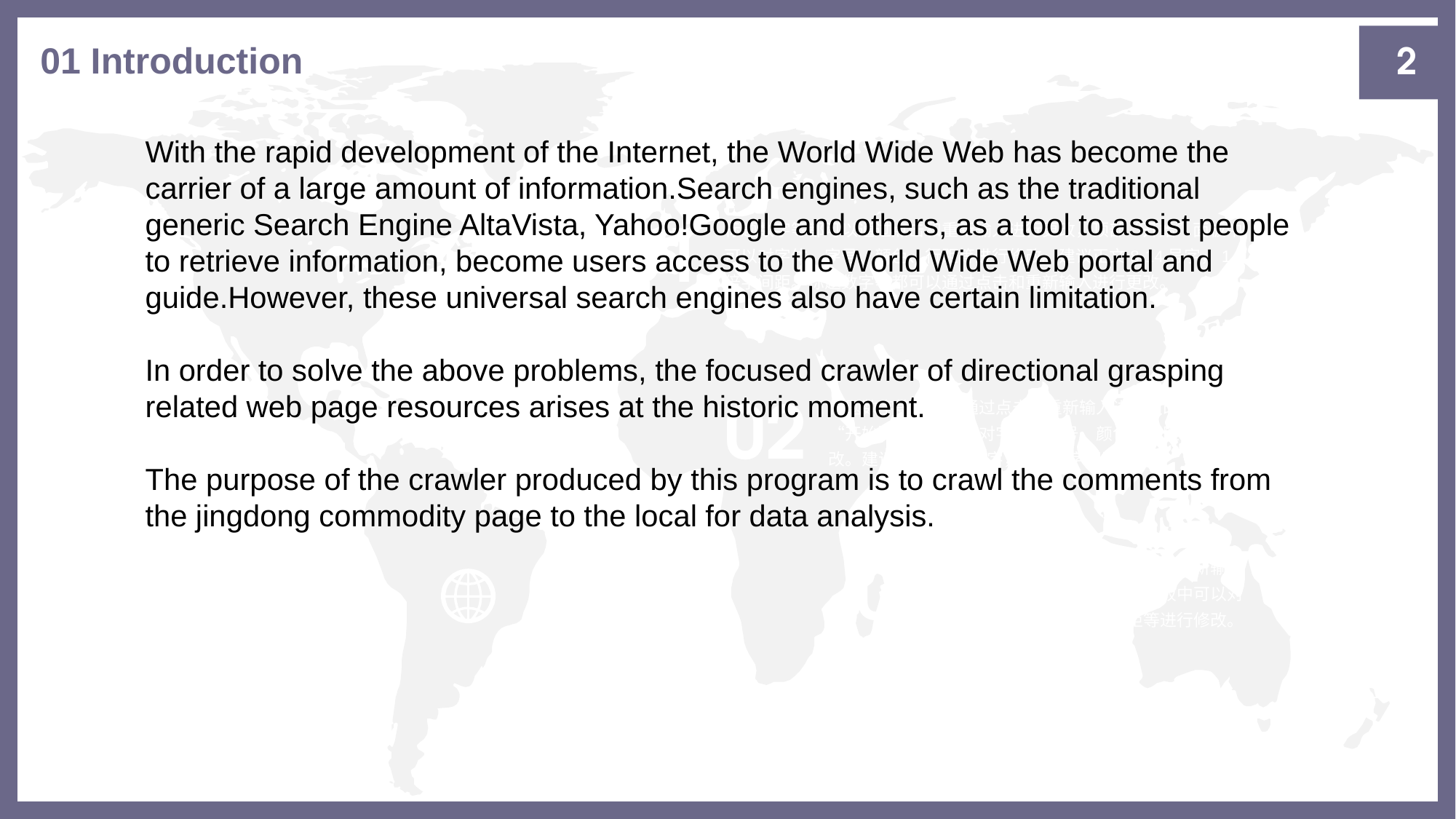

2
01 Introduction
With the rapid development of the Internet, the World Wide Web has become the carrier of a large amount of information.Search engines, such as the traditional generic Search Engine AltaVista, Yahoo!Google and others, as a tool to assist people to retrieve information, become users access to the World Wide Web portal and guide.However, these universal search engines also have certain limitation.

In order to solve the above problems, the focused crawler of directional grasping related web page resources arises at the historic moment.

The purpose of the crawler produced by this program is to crawl the comments from the jingdong commodity page to the local for data analysis.
01
标题数字等都可以通过点击和重新输入进行更改，顶部“开始”面板中可以对字体、字号、颜色、行距等进行修改。建议正文8-14号字，1.3倍字间距。标题数字等都可以通过点击和重新输入进行更改。

02
标题数字等都可以通过点击和重新输入进行更改，顶部“开始”面板中可以对字体、字号、颜色、行距等进行修改。建议正文8-14号字，1.3倍字间距。

03
标题数字等都可以通过点击和重新输入进行更改，顶部“开始”面板中可以对字体、字号、颜色、行距等进行修改。